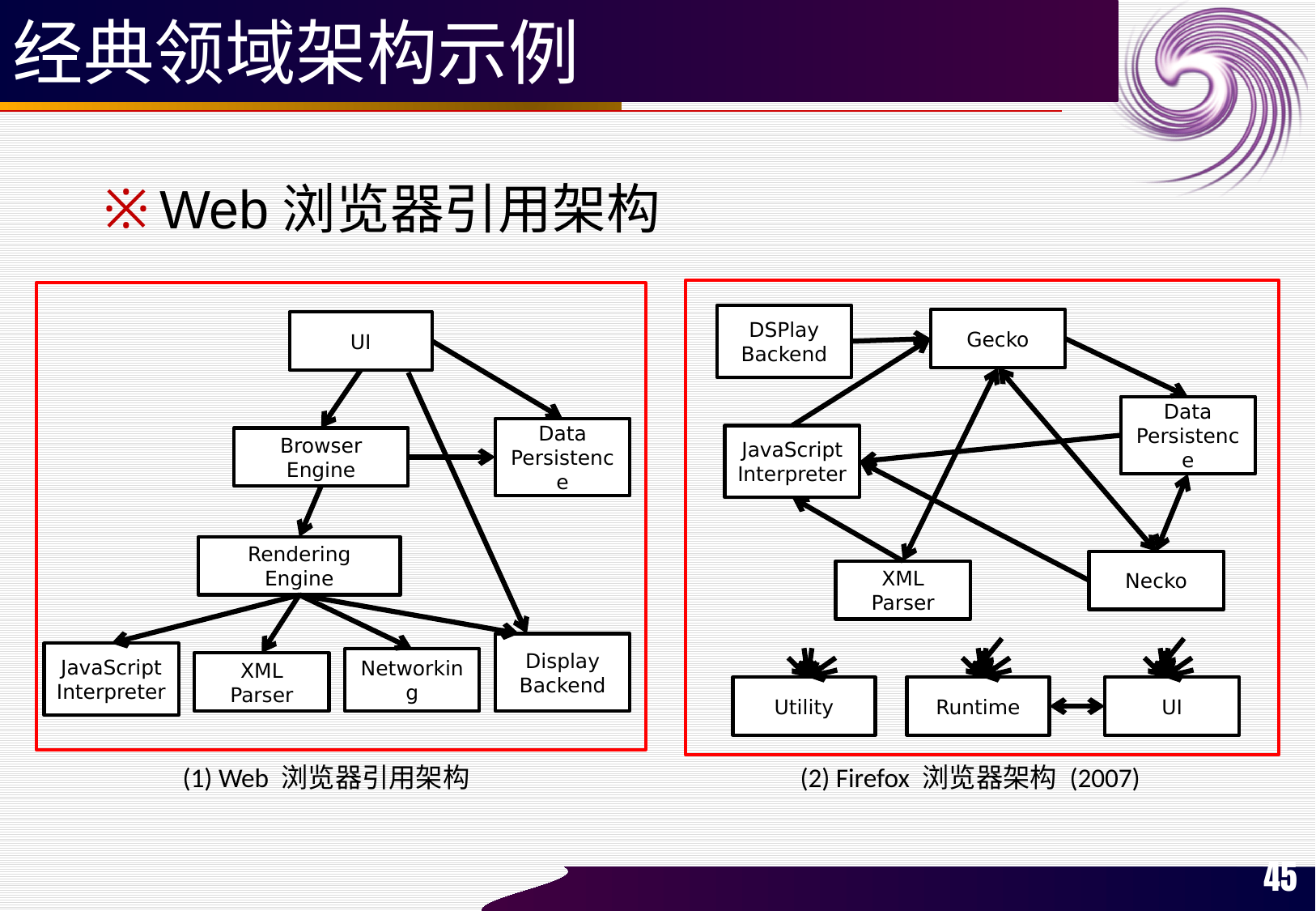

# 经典领域架构示例
Web浏览器引用架构

DSPlay Backend
Gecko
UI
Data Persistence
Data Persistence
JavaScript Interpreter
Browser Engine
Rendering Engine
Necko
XML Parser
Display Backend
JavaScript Interpreter
Networking
XML Parser
Utility
Runtime
UI
(1) Web 浏览器引用架构
(2) Firefox 浏览器架构 (2007)
45